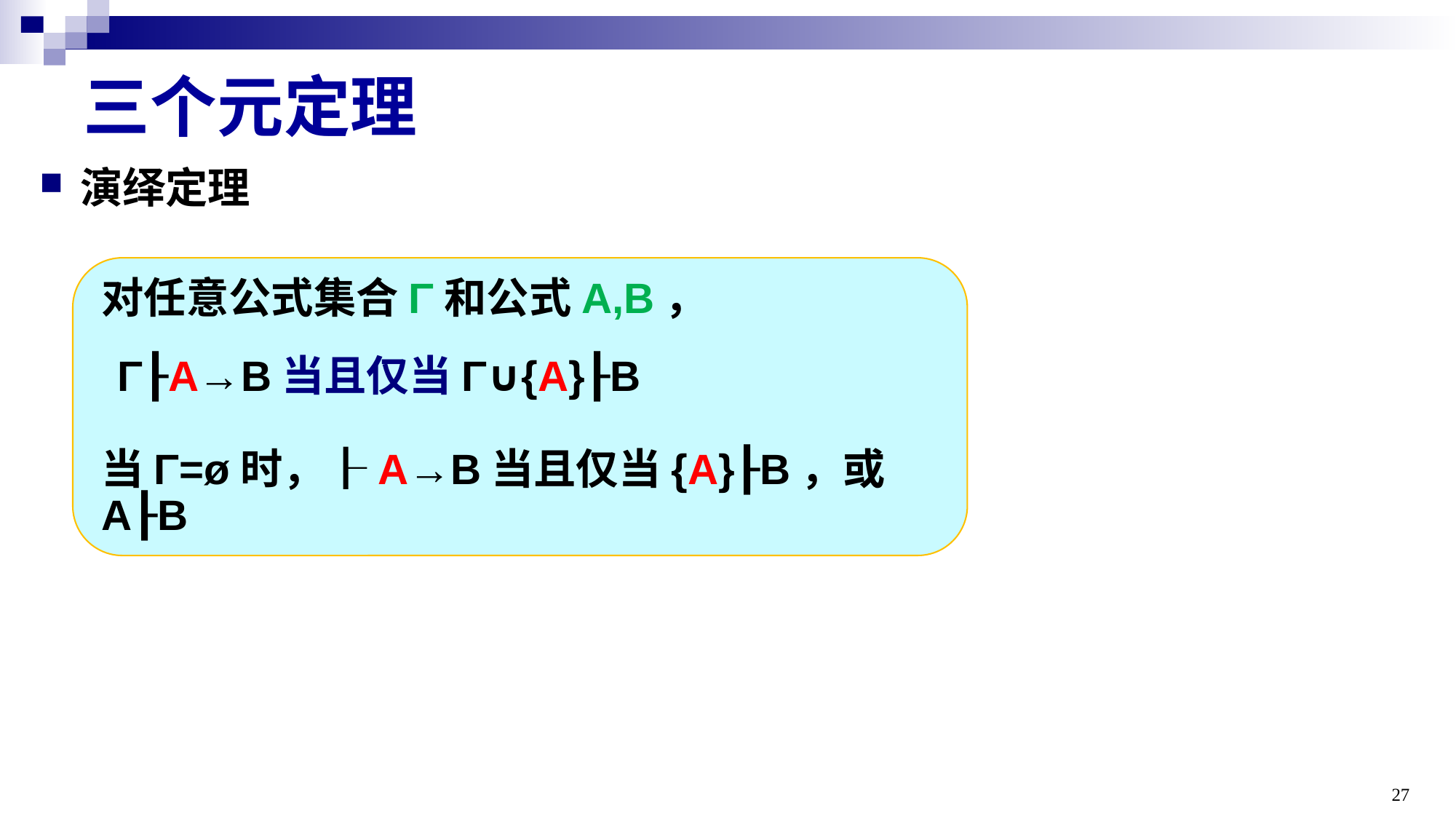

# 三个元定理
演绎定理

对任意公式集合Γ和公式A,B，
Γ┠A→B当且仅当Γ∪{A}┠B
当Γ=ø时，┠A→B当且仅当{A}┠B，或A┠B
27